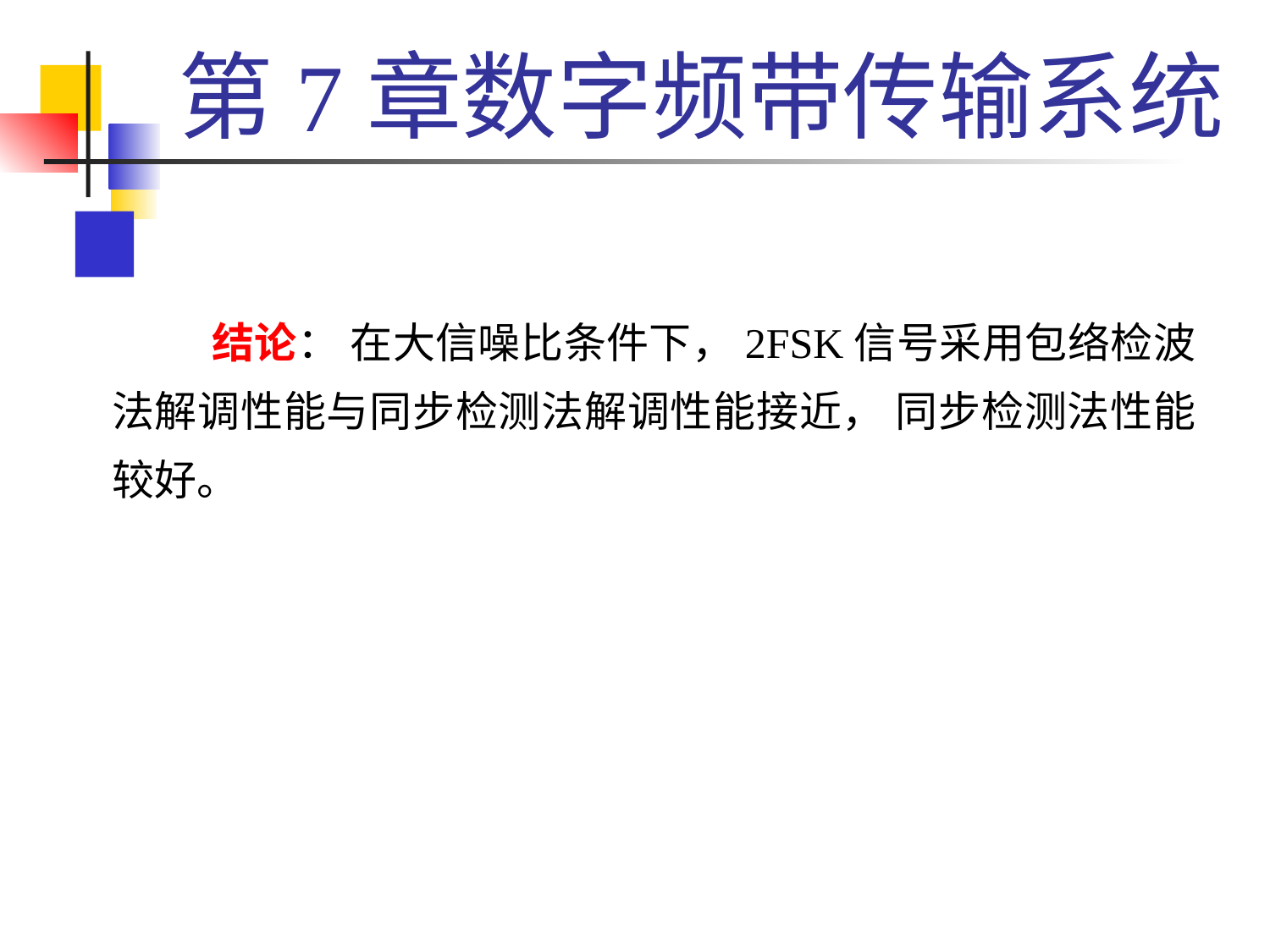

# 第7章数字频带传输系统
         结论： 在大信噪比条件下，2FSK信号采用包络检波法解调性能与同步检测法解调性能接近， 同步检测法性能较好。